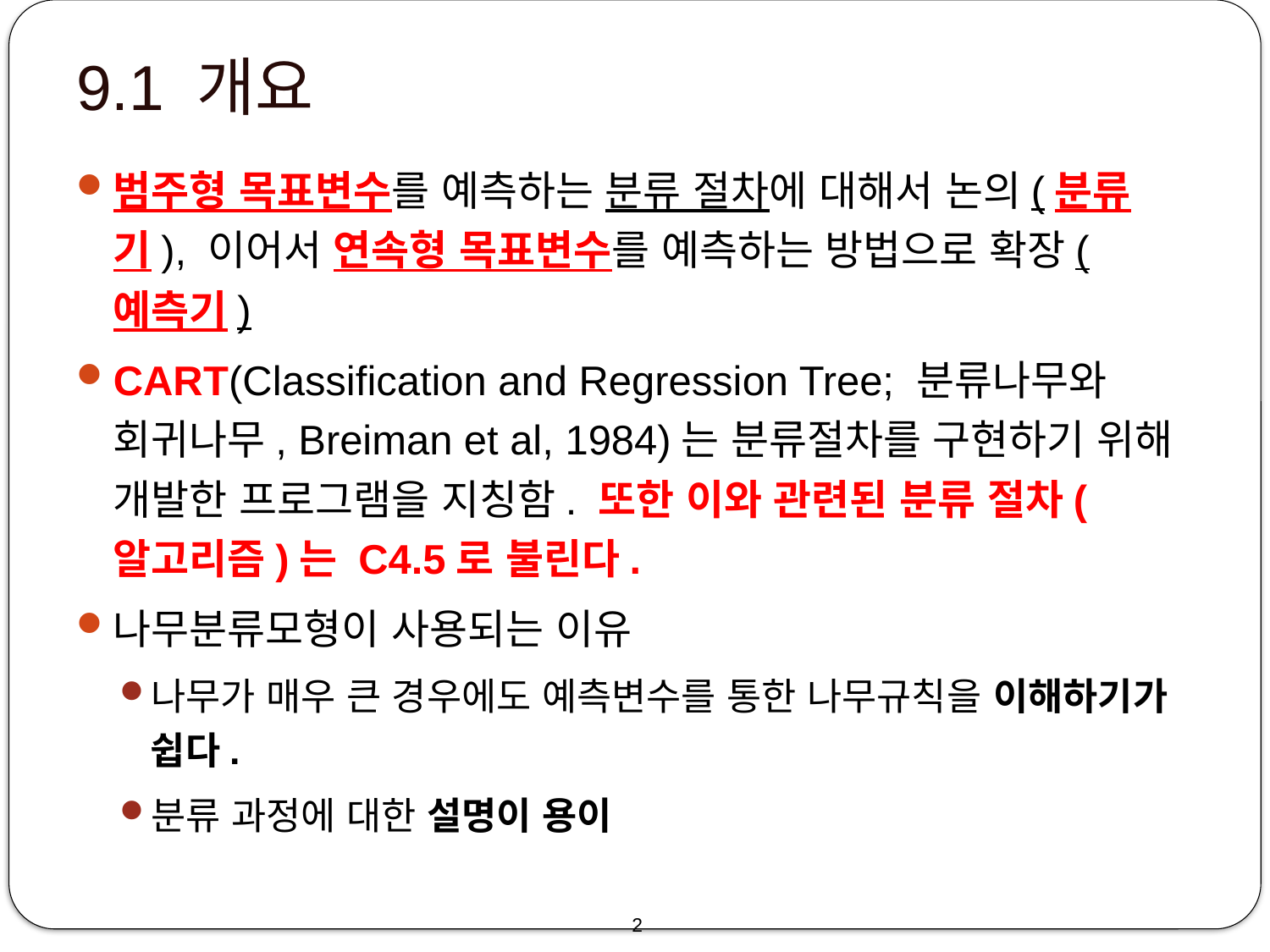

# 9.1 개요
범주형 목표변수를 예측하는 분류 절차에 대해서 논의(분류기), 이어서 연속형 목표변수를 예측하는 방법으로 확장(예측기)
CART(Classification and Regression Tree; 분류나무와 회귀나무, Breiman et al, 1984)는 분류절차를 구현하기 위해 개발한 프로그램을 지칭함. 또한 이와 관련된 분류 절차(알고리즘)는 C4.5로 불린다.
나무분류모형이 사용되는 이유
나무가 매우 큰 경우에도 예측변수를 통한 나무규칙을 이해하기가 쉽다.
분류 과정에 대한 설명이 용이
2